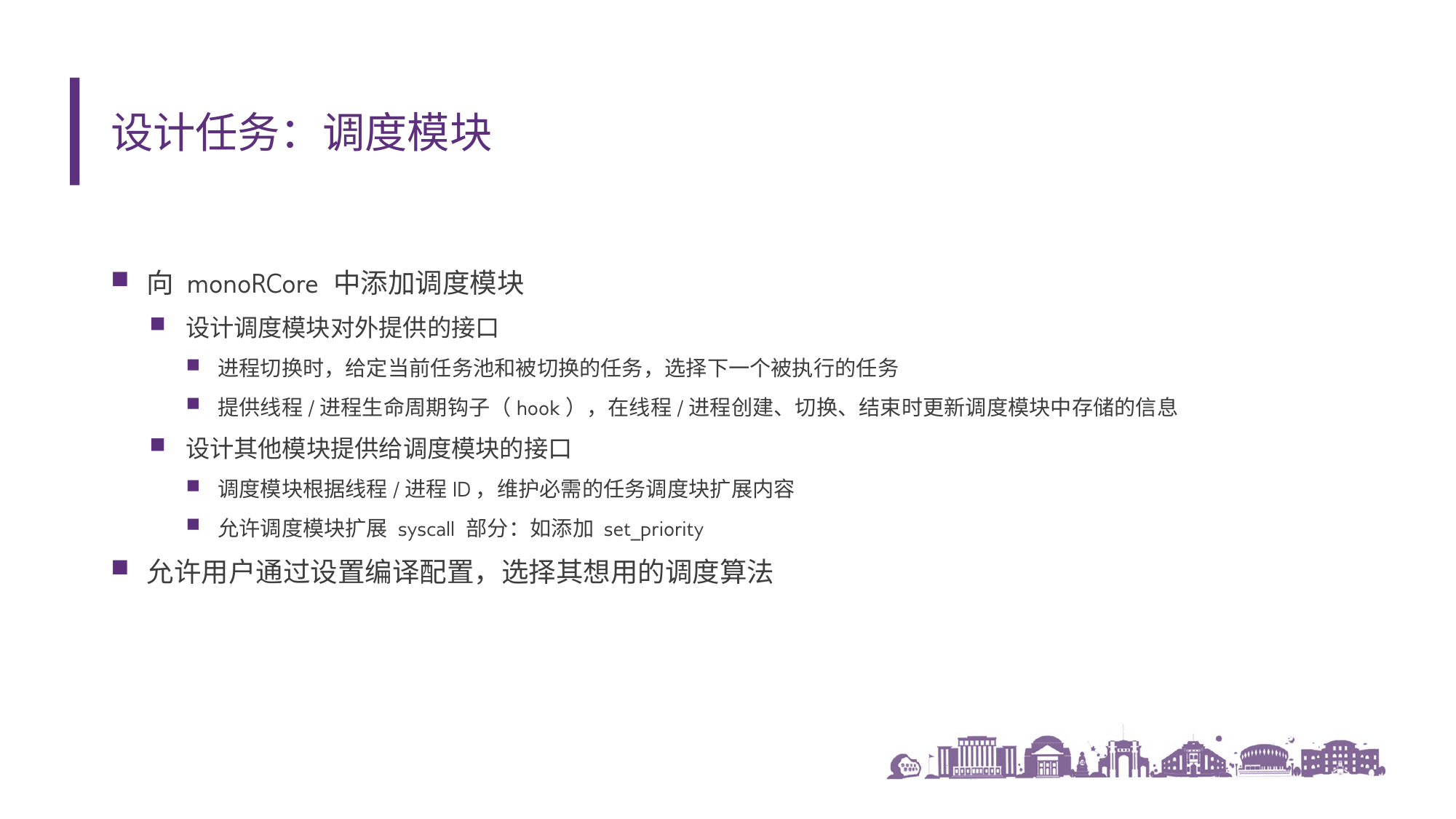

# 设计任务：调度模块
向 monoRCore 中添加调度模块
设计调度模块对外提供的接口
进程切换时，给定当前任务池和被切换的任务，选择下一个被执行的任务
提供线程/进程生命周期钩子（hook），在线程/进程创建、切换、结束时更新调度模块中存储的信息
设计其他模块提供给调度模块的接口
调度模块根据线程/进程ID，维护必需的任务调度块扩展内容
允许调度模块扩展 syscall 部分：如添加 set_priority
允许用户通过设置编译配置，选择其想用的调度算法